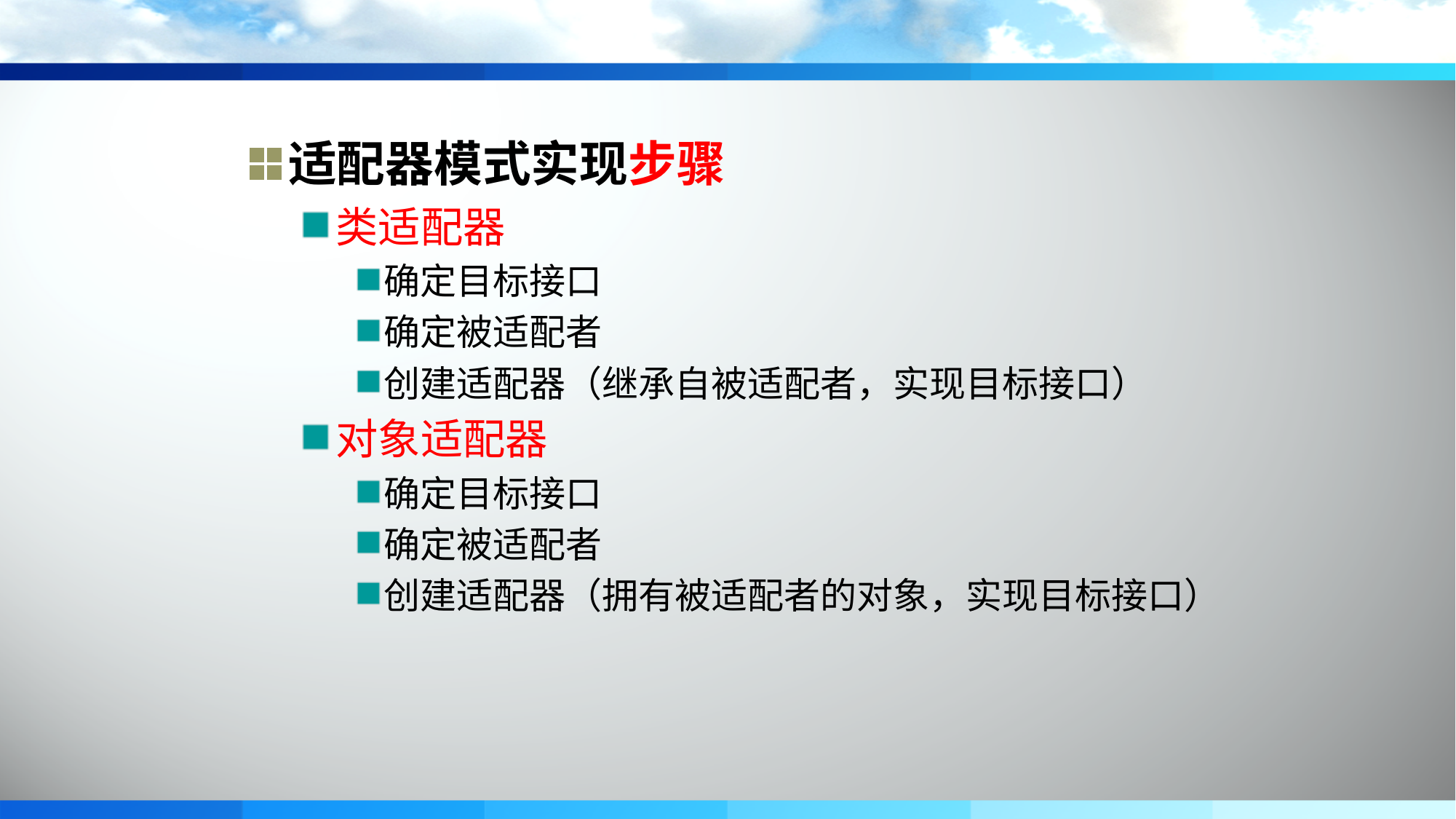

适配器模式实现步骤
类适配器
确定目标接口
确定被适配者
创建适配器（继承自被适配者，实现目标接口）
对象适配器
确定目标接口
确定被适配者
创建适配器（拥有被适配者的对象，实现目标接口）